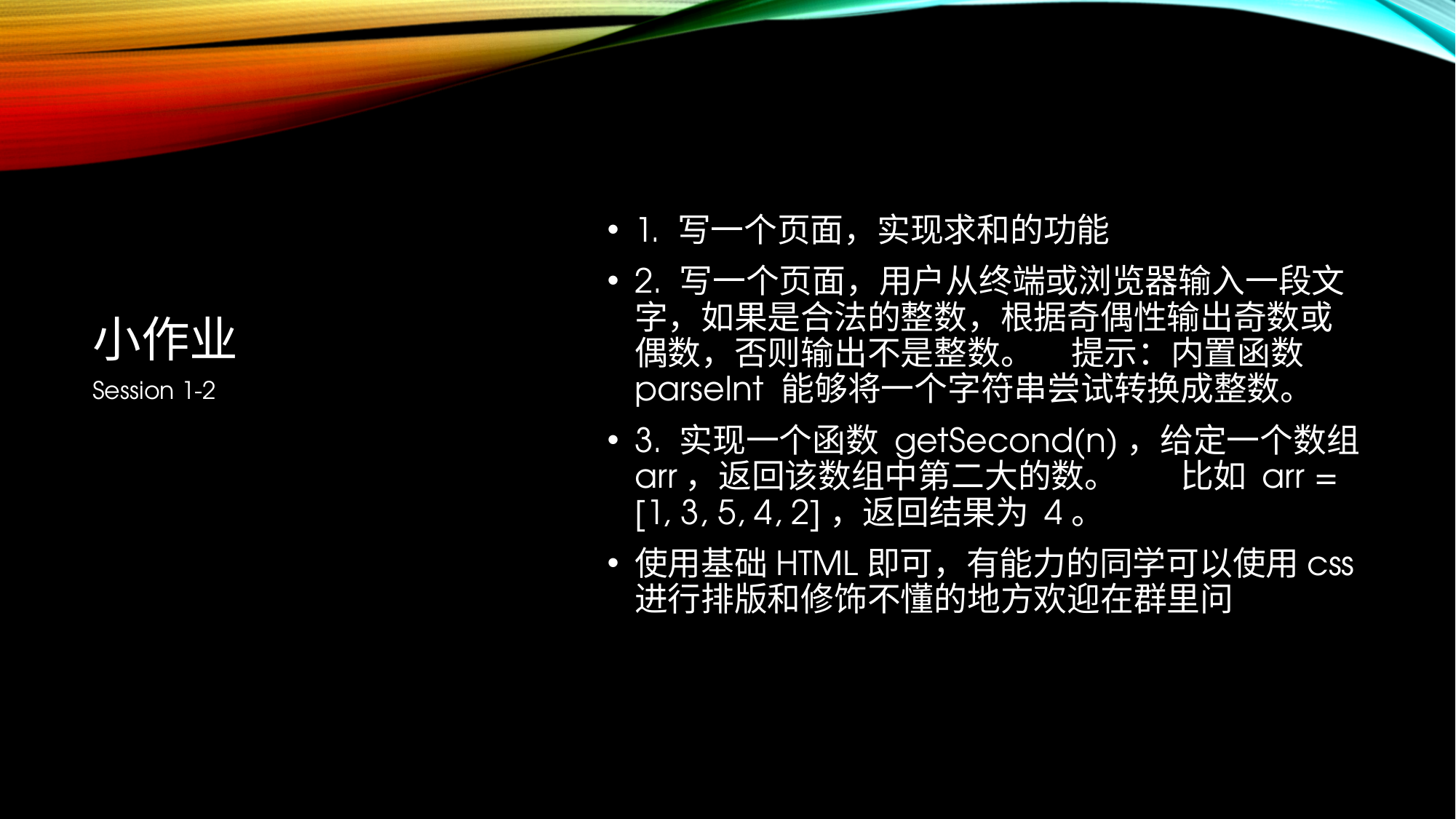

1. 写一个页面，实现求和的功能
2. 写一个页面，用户从终端或浏览器输入一段文字，如果是合法的整数，根据奇偶性输出奇数或偶数，否则输出不是整数。	提示：内置函数 parseInt 能够将一个字符串尝试转换成整数。
3. 实现一个函数 getSecond(n)，给定一个数组 arr，返回该数组中第二大的数。	比如 arr = [1, 3, 5, 4, 2]，返回结果为 4。
使用基础HTML即可，有能力的同学可以使用css进行排版和修饰不懂的地方欢迎在群里问
# 小作业
Session 1-2